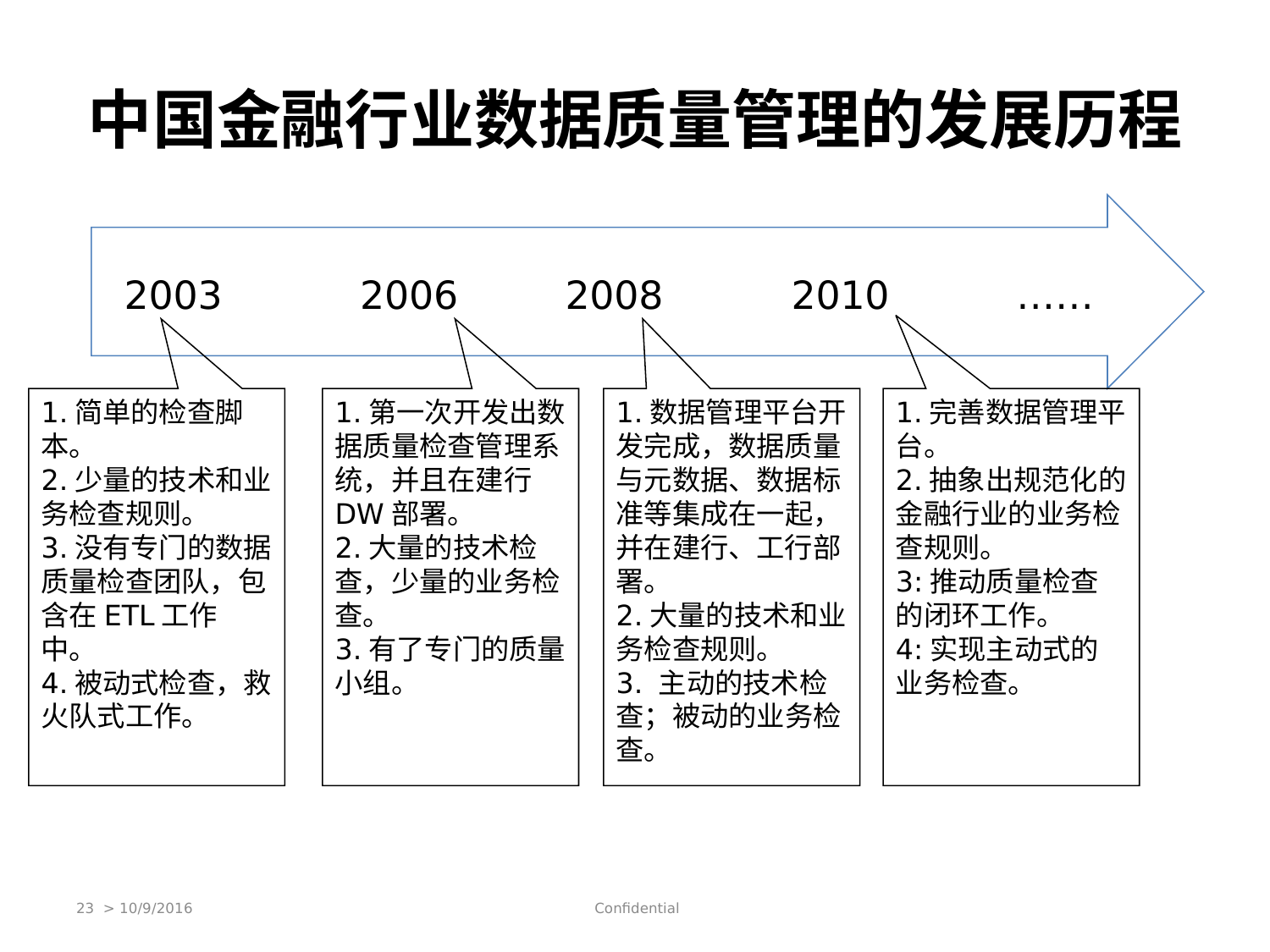

# 中国金融行业数据质量管理的发展历程

2003
2006
2008
2010
……
1.简单的检查脚本。
2.少量的技术和业务检查规则。
3.没有专门的数据质量检查团队，包含在ETL工作中。
4.被动式检查，救火队式工作。
1.第一次开发出数据质量检查管理系统，并且在建行DW部署。
2.大量的技术检查，少量的业务检查。
3.有了专门的质量小组。
1.数据管理平台开发完成，数据质量与元数据、数据标准等集成在一起，并在建行、工行部署。
2.大量的技术和业务检查规则。
3. 主动的技术检查；被动的业务检查。
1.完善数据管理平台。
2.抽象出规范化的金融行业的业务检查规则。
3:推动质量检查的闭环工作。
4:实现主动式的业务检查。
23  > 10/9/2016
 Confidential